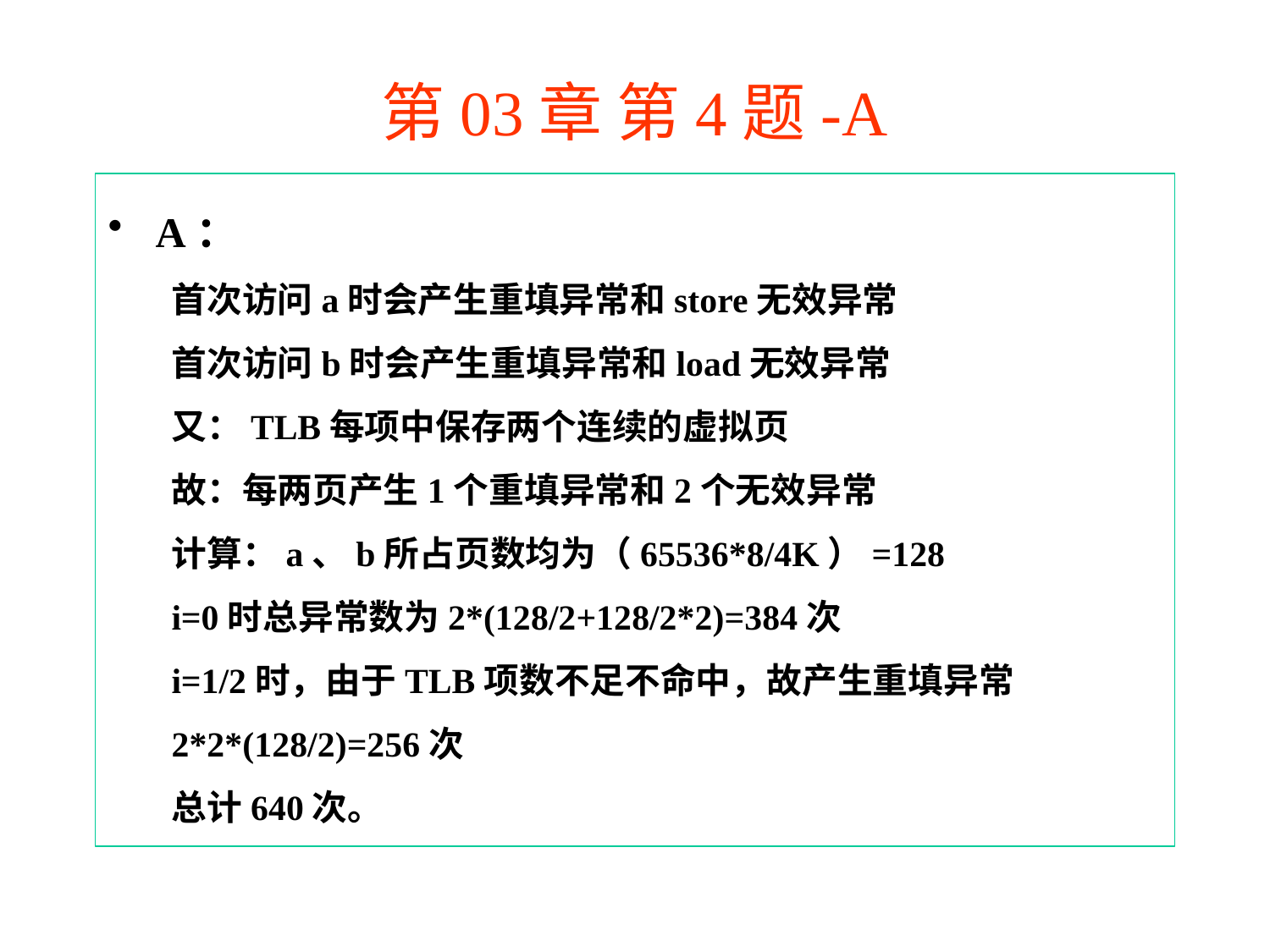

# 第03章 第4题-A
A：
首次访问a时会产生重填异常和store无效异常
首次访问b时会产生重填异常和load无效异常
又：TLB每项中保存两个连续的虚拟页
故：每两页产生1个重填异常和2个无效异常
计算：a、b所占页数均为（65536*8/4K）=128
i=0时总异常数为2*(128/2+128/2*2)=384次
i=1/2时，由于TLB项数不足不命中，故产生重填异常
2*2*(128/2)=256次
总计640次。